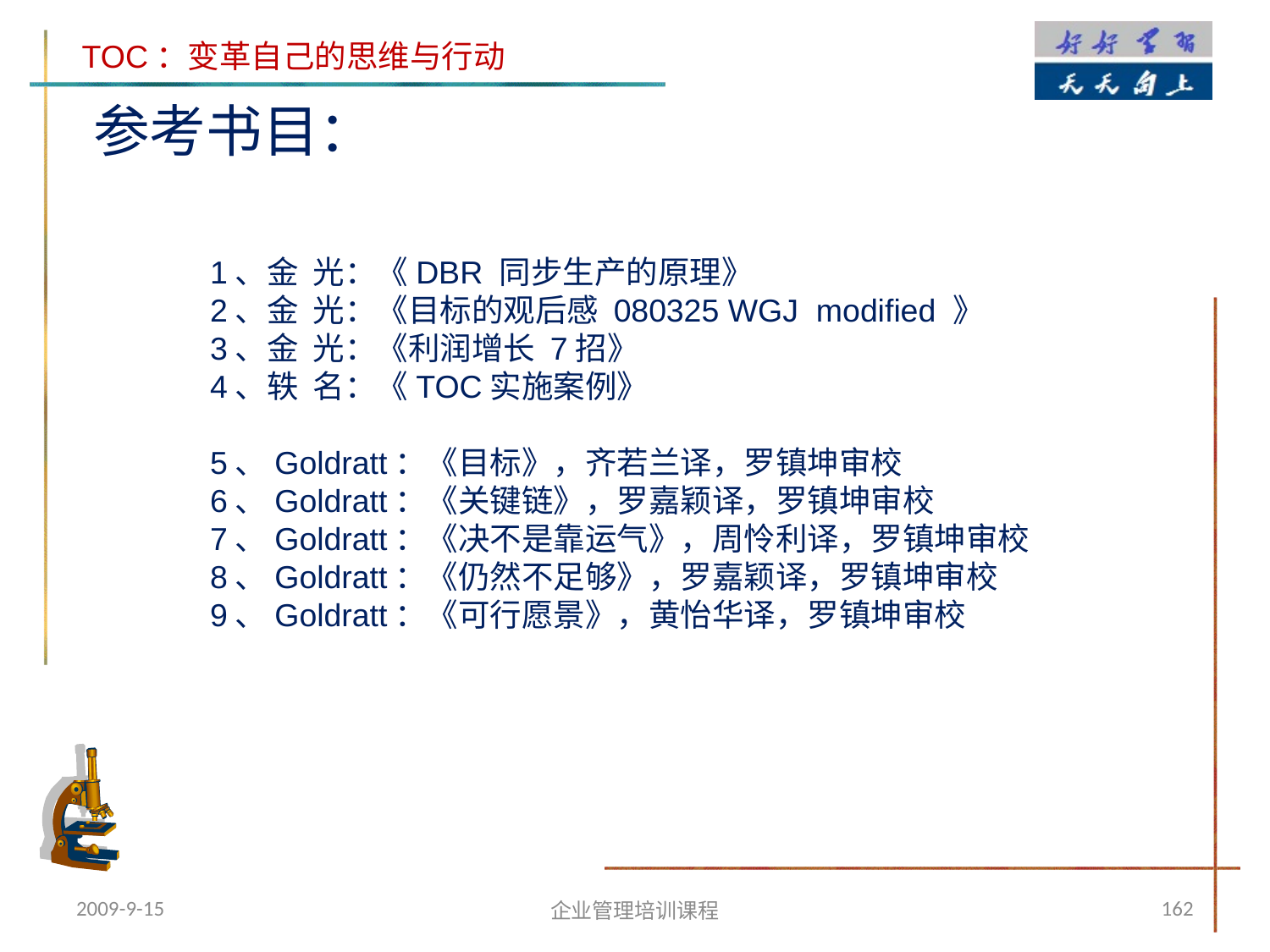

参考书目：
1、金  光：《DBR 同步生产的原理》
2、金  光：《目标的观后感 080325 WGJ  modified 》
3、金  光：《利润增长 7招》
4、轶  名：《TOC实施案例》

5、Goldratt：《目标》，齐若兰译，罗镇坤审校
6、Goldratt：《关键链》，罗嘉颖译，罗镇坤审校
7、Goldratt：《决不是靠运气》，周怜利译，罗镇坤审校
8、Goldratt：《仍然不足够》，罗嘉颖译，罗镇坤审校
9、Goldratt：《可行愿景》，黄怡华译，罗镇坤审校

2009-9-15
162
企业管理培训课程